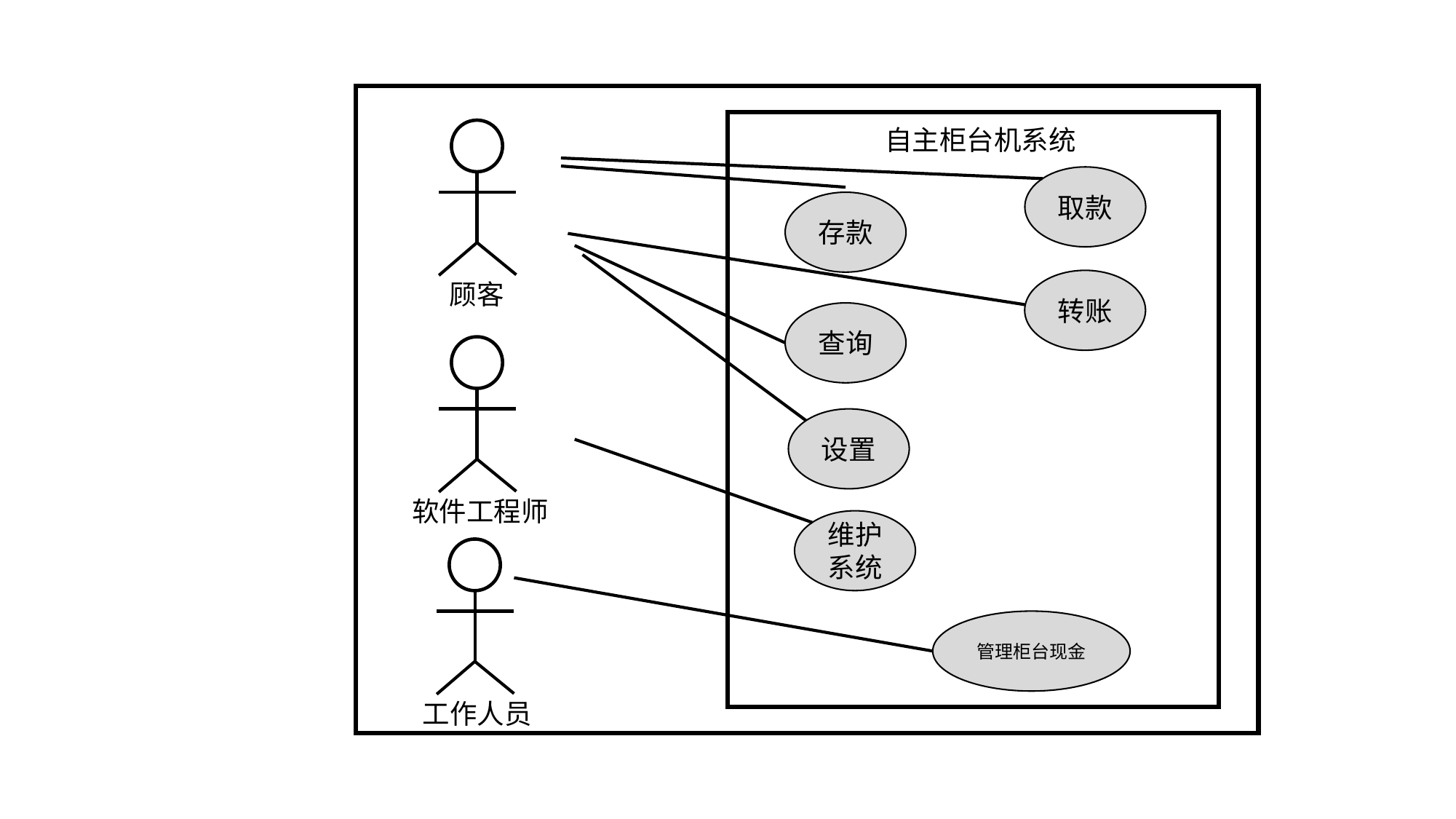

自主柜台机系统

顾客
取款
存款
转账
查询

设置
软件工程师
维护系统

管理柜台现金
工作人员